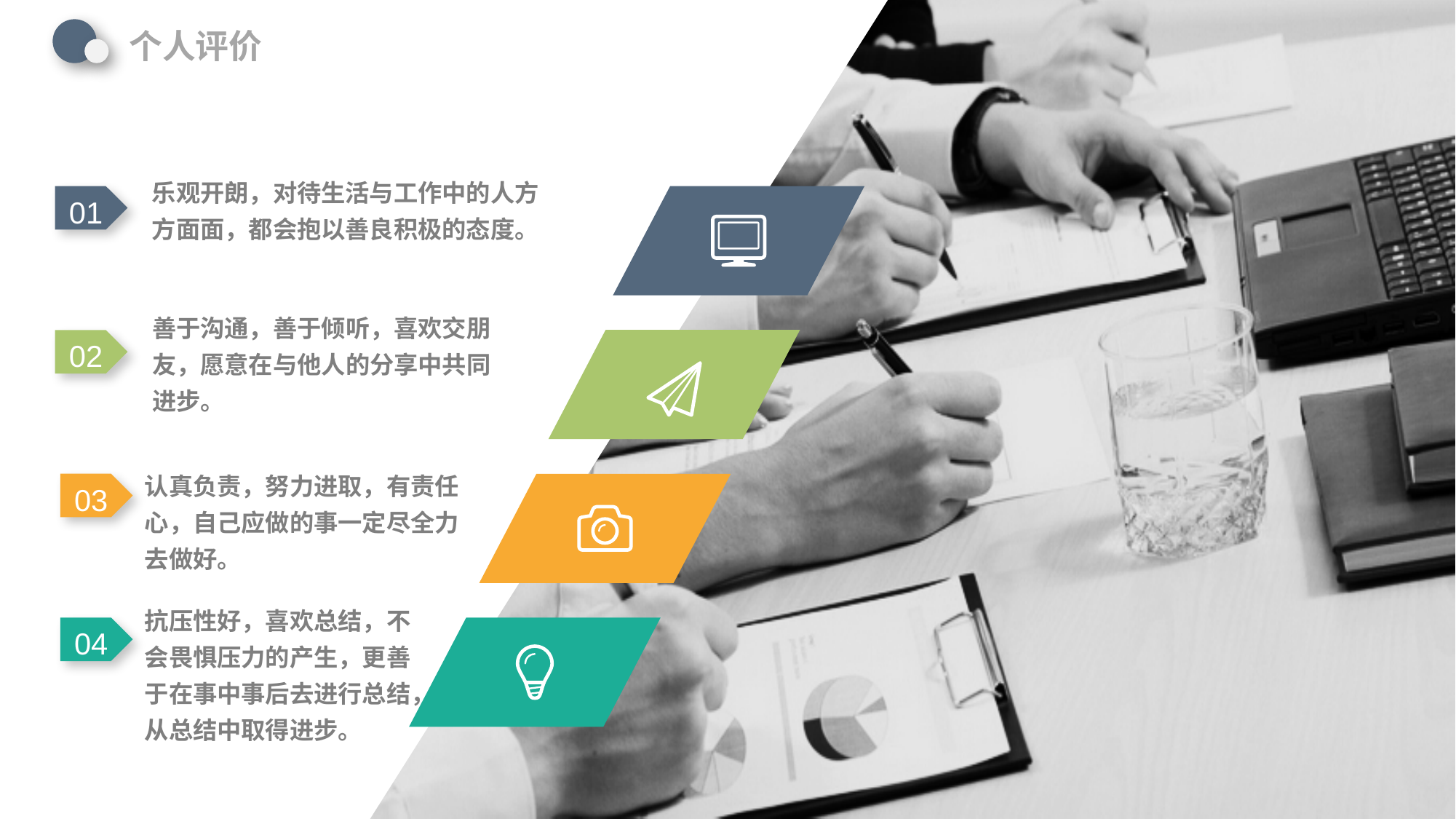

个人评价

乐观开朗，对待生活与工作中的人方方面面，都会抱以善良积极的态度。

01

善于沟通，善于倾听，喜欢交朋友，愿意在与他人的分享中共同进步。

02
认真负责，努力进取，有责任心，自己应做的事一定尽全力去做好。

03

抗压性好，喜欢总结，不会畏惧压力的产生，更善于在事中事后去进行总结，从总结中取得进步。
04